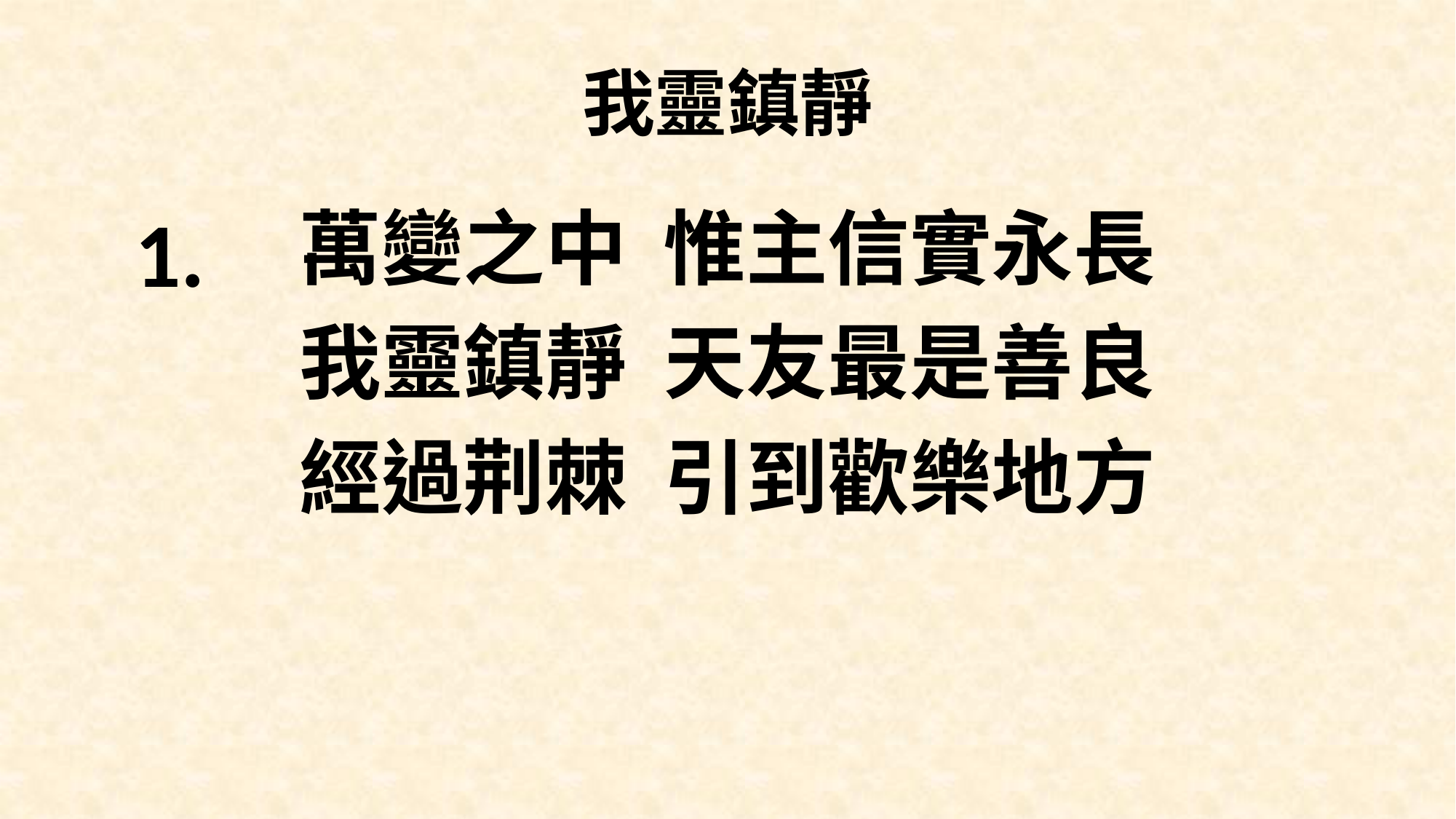

# 我靈鎮靜
萬變之中  惟主信實永長
我靈鎮靜  天友最是善良
經過荆棘  引到歡樂地方
1.